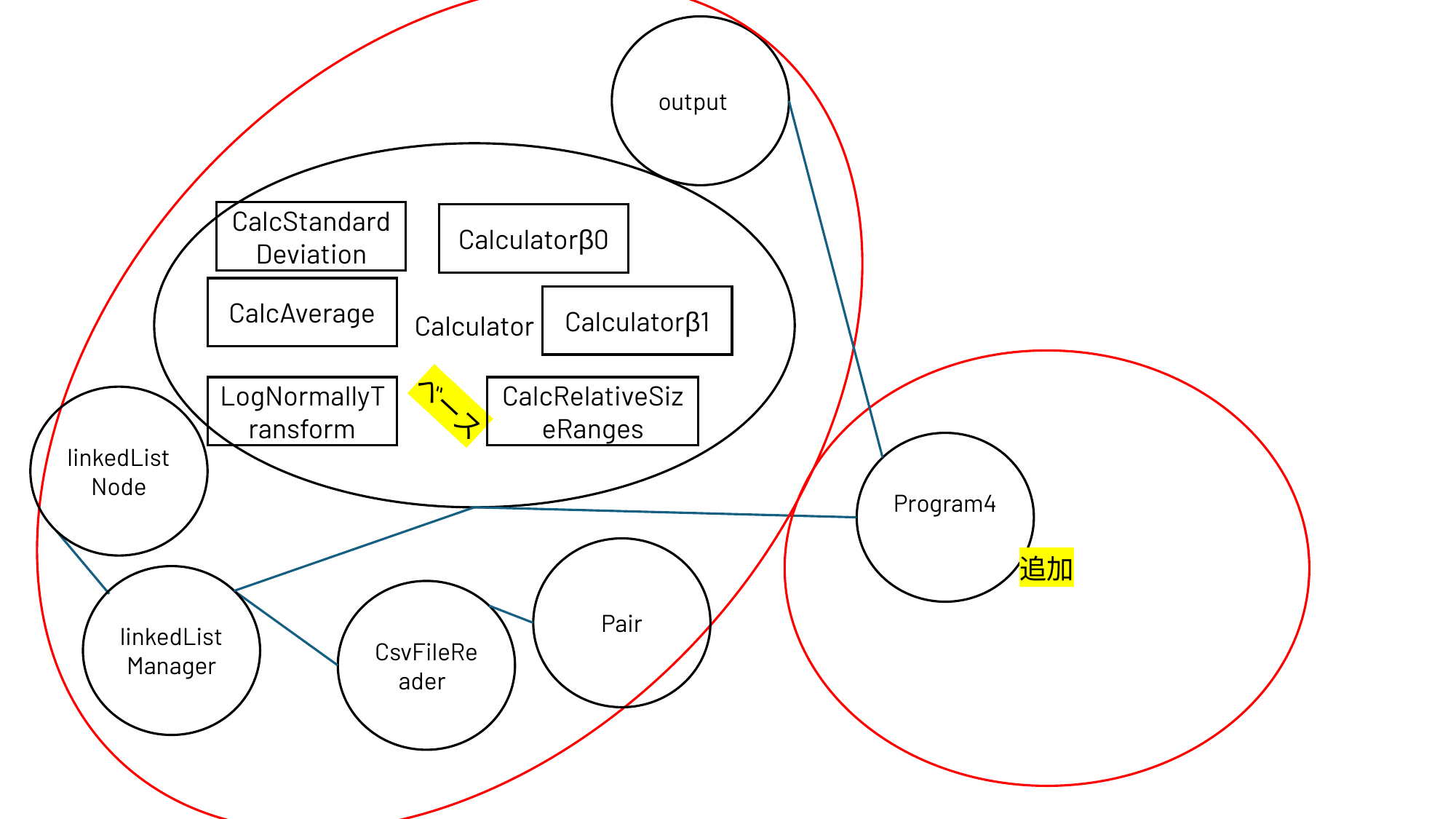

ベース
outputfi
Calculator
CalcStandardDeviation
Calculatorβ0
CalcAverage
Calculatorβ1
追加
LogNormallyTransform
CalcRelativeSizeRanges
linkedListNode
Program4fi
Pair
linkedListManager
CsvFileReaderf